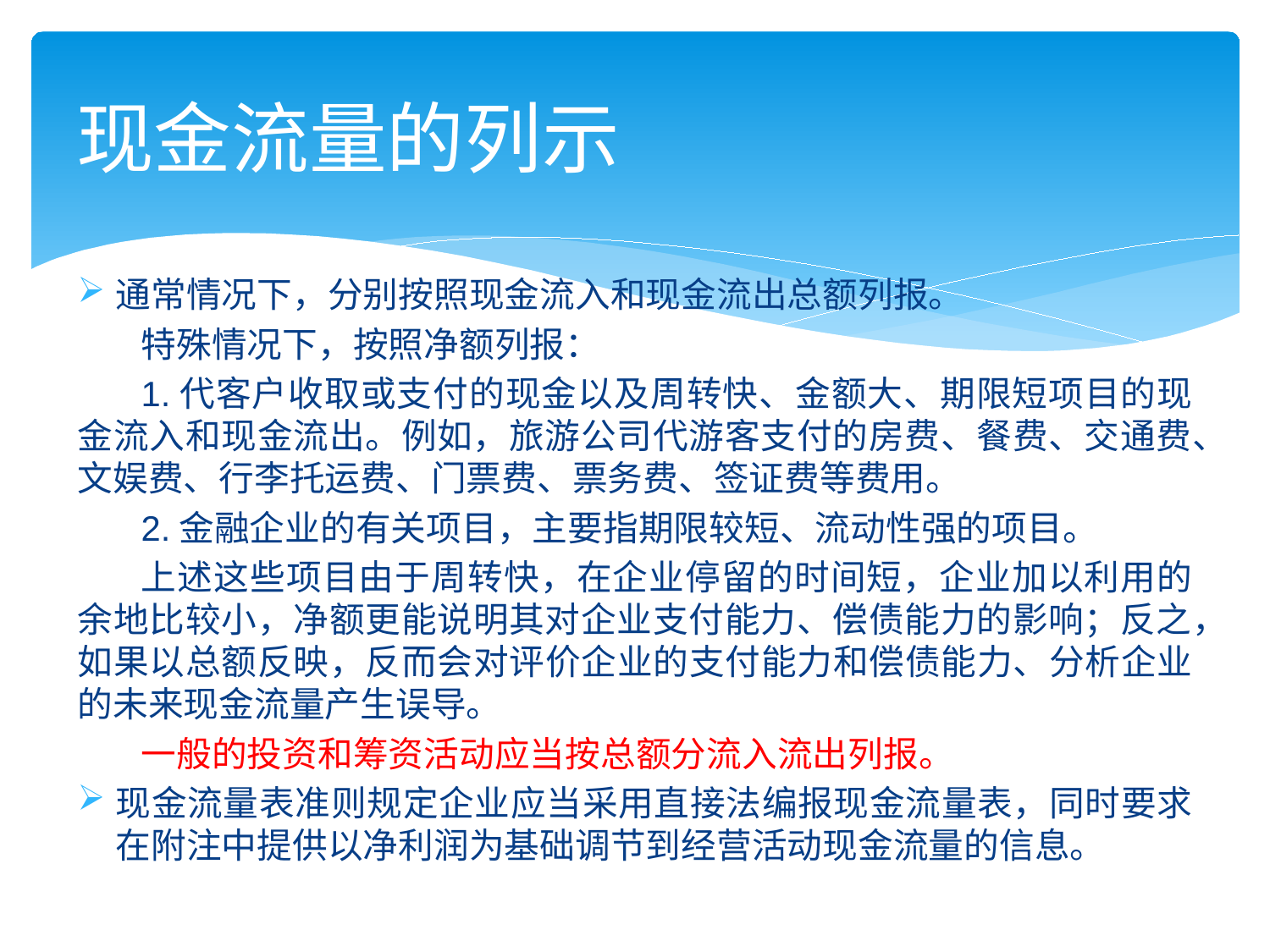

# 现金流量的列示
通常情况下，分别按照现金流入和现金流出总额列报。
特殊情况下，按照净额列报：
1.代客户收取或支付的现金以及周转快、金额大、期限短项目的现金流入和现金流出。例如，旅游公司代游客支付的房费、餐费、交通费、文娱费、行李托运费、门票费、票务费、签证费等费用。
2.金融企业的有关项目，主要指期限较短、流动性强的项目。
上述这些项目由于周转快，在企业停留的时间短，企业加以利用的余地比较小，净额更能说明其对企业支付能力、偿债能力的影响；反之，如果以总额反映，反而会对评价企业的支付能力和偿债能力、分析企业的未来现金流量产生误导。
一般的投资和筹资活动应当按总额分流入流出列报。
现金流量表准则规定企业应当采用直接法编报现金流量表，同时要求在附注中提供以净利润为基础调节到经营活动现金流量的信息。